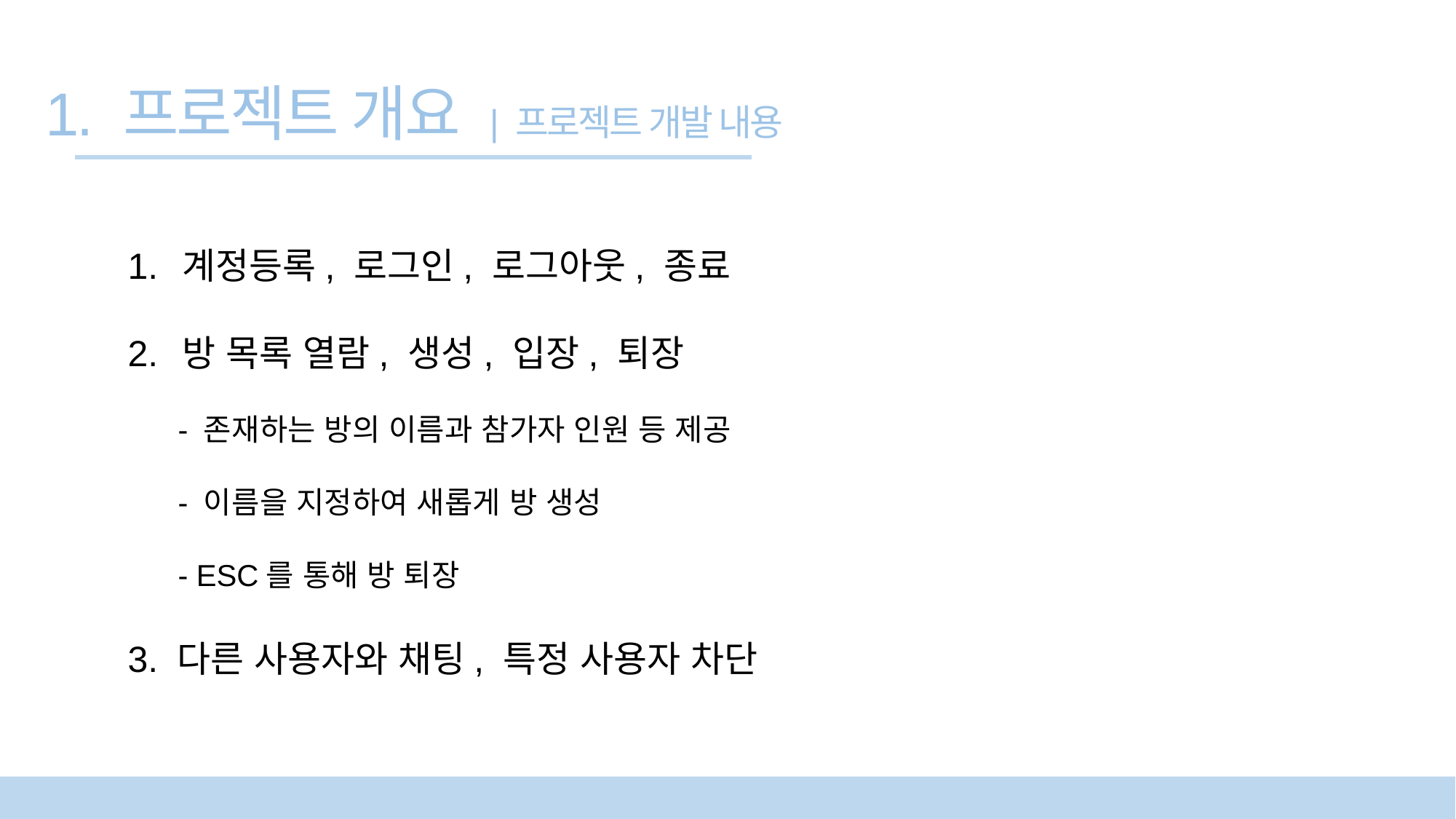

1. 프로젝트 개요 | 프로젝트 개발 내용
계정등록, 로그인, 로그아웃, 종료
방 목록 열람, 생성, 입장, 퇴장
      - 존재하는 방의 이름과 참가자 인원 등 제공
      - 이름을 지정하여 새롭게 방 생성
      - ESC를 통해 방 퇴장
3. 다른 사용자와 채팅, 특정 사용자 차단